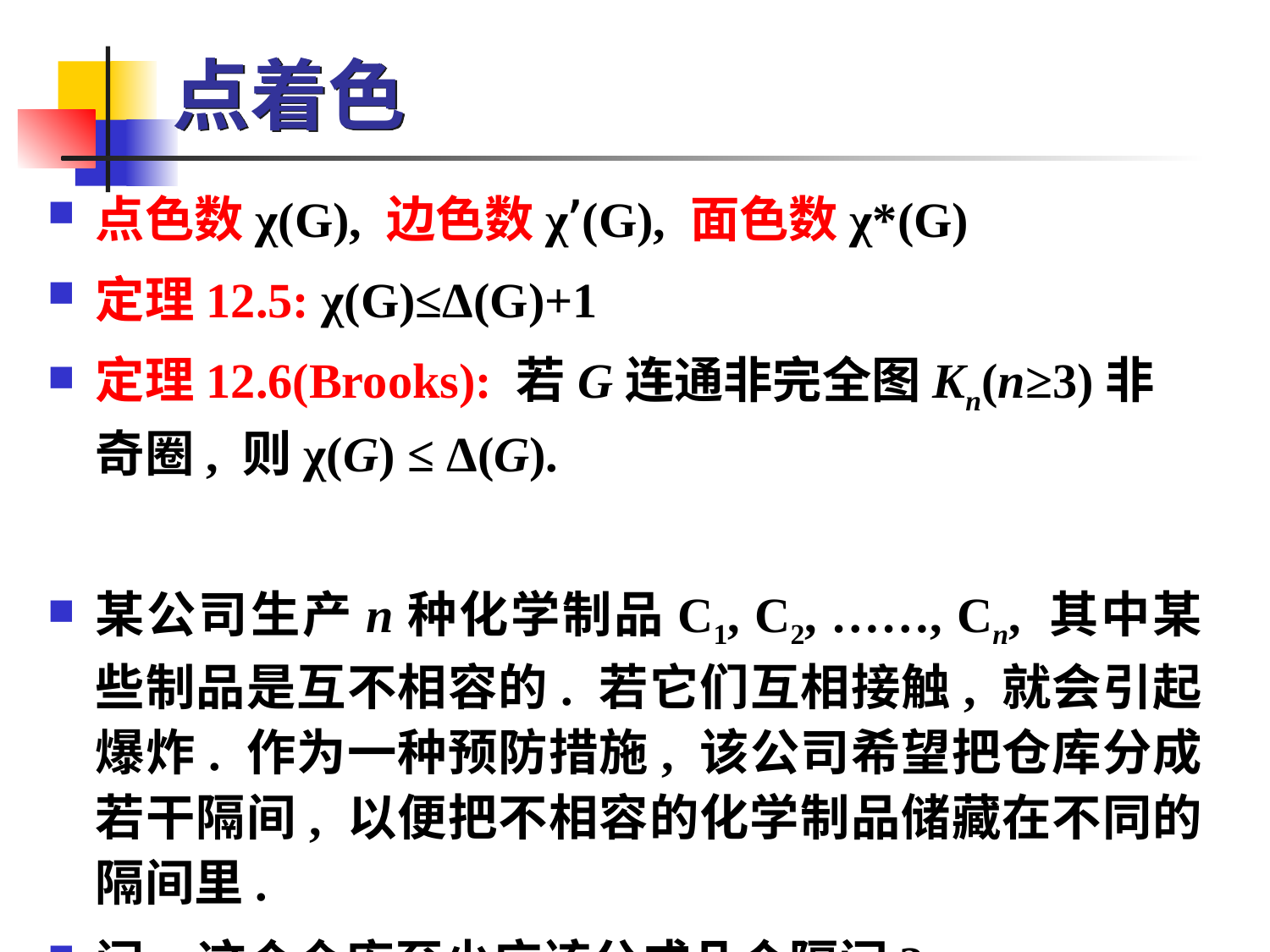

# 点着色
点色数χ(G), 边色数χ’(G), 面色数χ*(G)
定理12.5: χ(G)≤Δ(G)+1
定理12.6(Brooks): 若G连通非完全图Kn(n≥3)非奇圈, 则χ(G) ≤ Δ(G).

某公司生产n种化学制品C1, C2, ……, Cn, 其中某些制品是互不相容的. 若它们互相接触, 就会引起爆炸. 作为一种预防措施, 该公司希望把仓库分成若干隔间, 以便把不相容的化学制品储藏在不同的隔间里.
问: 这个仓库至少应该分成几个隔间?